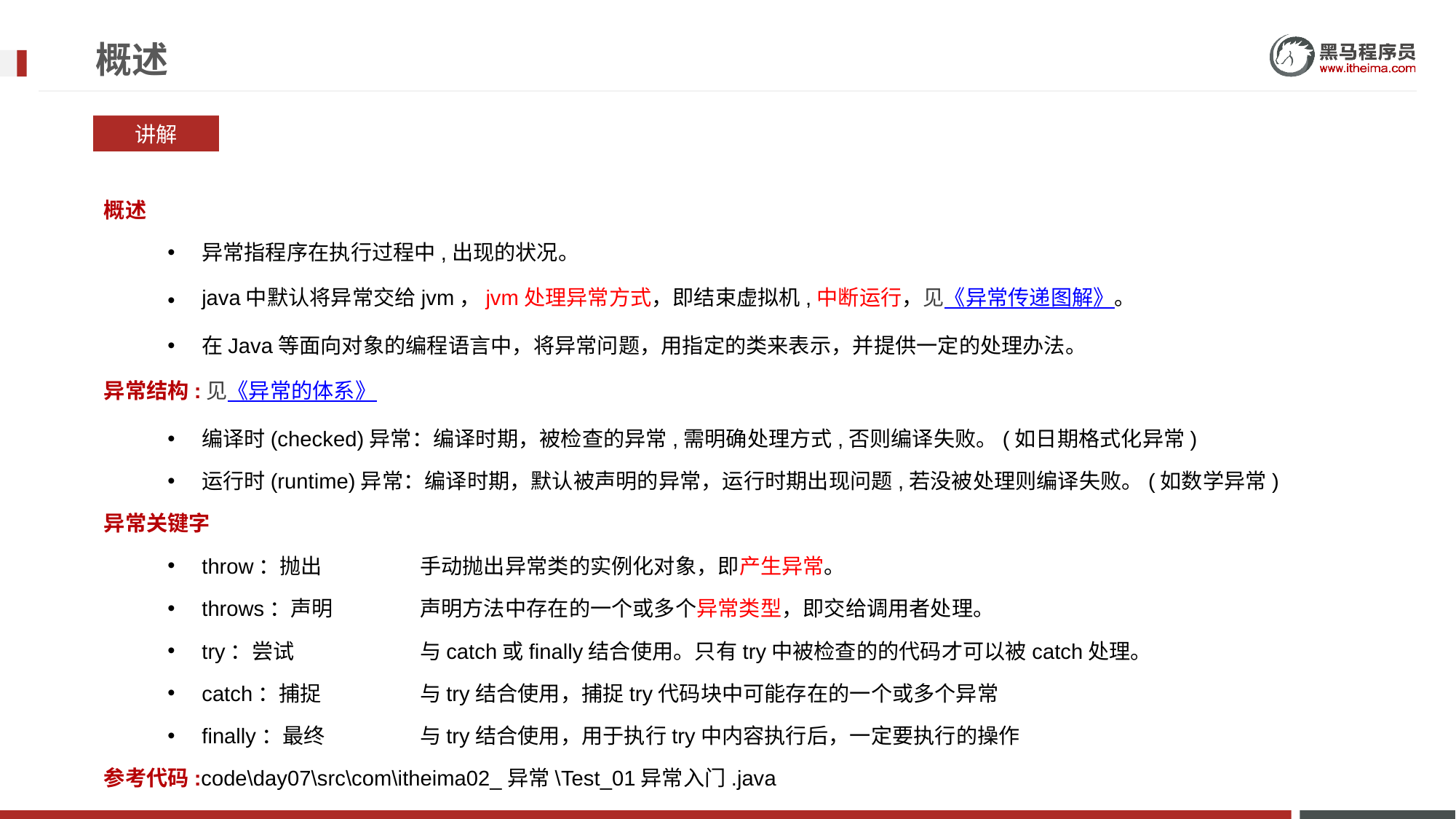

# 概述
讲解
概述
异常指程序在执行过程中,出现的状况。
java中默认将异常交给jvm，jvm处理异常方式，即结束虚拟机,中断运行，见《异常传递图解》。
在Java等面向对象的编程语言中，将异常问题，用指定的类来表示，并提供一定的处理办法。
异常结构:见《异常的体系》
编译时(checked)异常：编译时期，被检查的异常,需明确处理方式,否则编译失败。(如日期格式化异常)
运行时(runtime)异常：编译时期，默认被声明的异常，运行时期出现问题,若没被处理则编译失败。(如数学异常)
异常关键字
throw：抛出	手动抛出异常类的实例化对象，即产生异常。
throws：声明	声明方法中存在的一个或多个异常类型，即交给调用者处理。
try：尝试		与catch或finally结合使用。只有try中被检查的的代码才可以被catch处理。
catch：捕捉	与try结合使用，捕捉try代码块中可能存在的一个或多个异常
finally：最终	与try结合使用，用于执行try中内容执行后，一定要执行的操作
参考代码:code\day07\src\com\itheima02_异常\Test_01异常入门.java